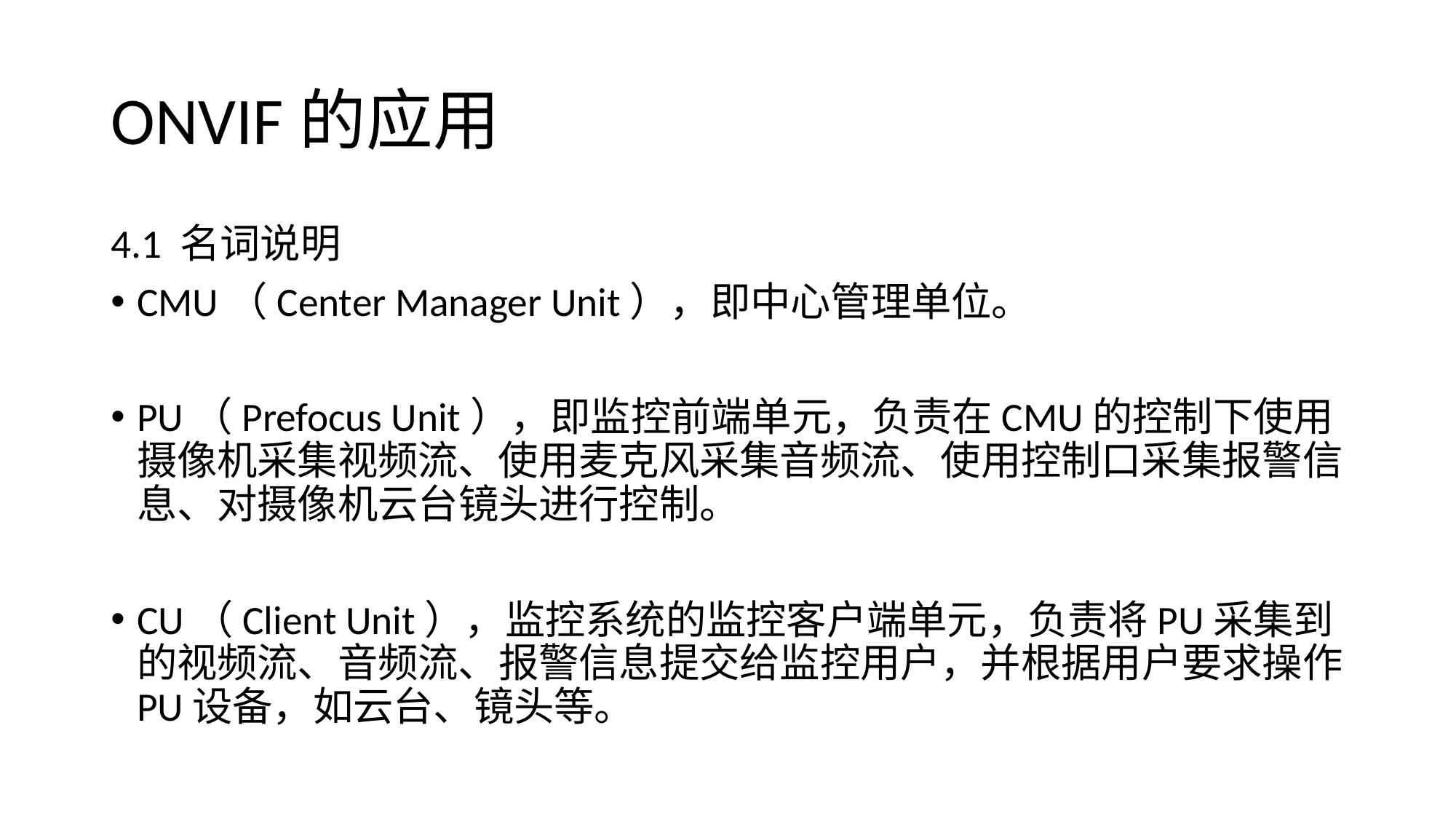

# ONVIF的应用
4.1 名词说明
CMU（Center Manager Unit），即中心管理单位。

PU（Prefocus Unit），即监控前端单元，负责在CMU的控制下使用摄像机采集视频流、使用麦克风采集音频流、使用控制口采集报警信息、对摄像机云台镜头进行控制。

CU（Client Unit），监控系统的监控客户端单元，负责将PU采集到的视频流、音频流、报警信息提交给监控用户，并根据用户要求操作PU设备，如云台、镜头等。